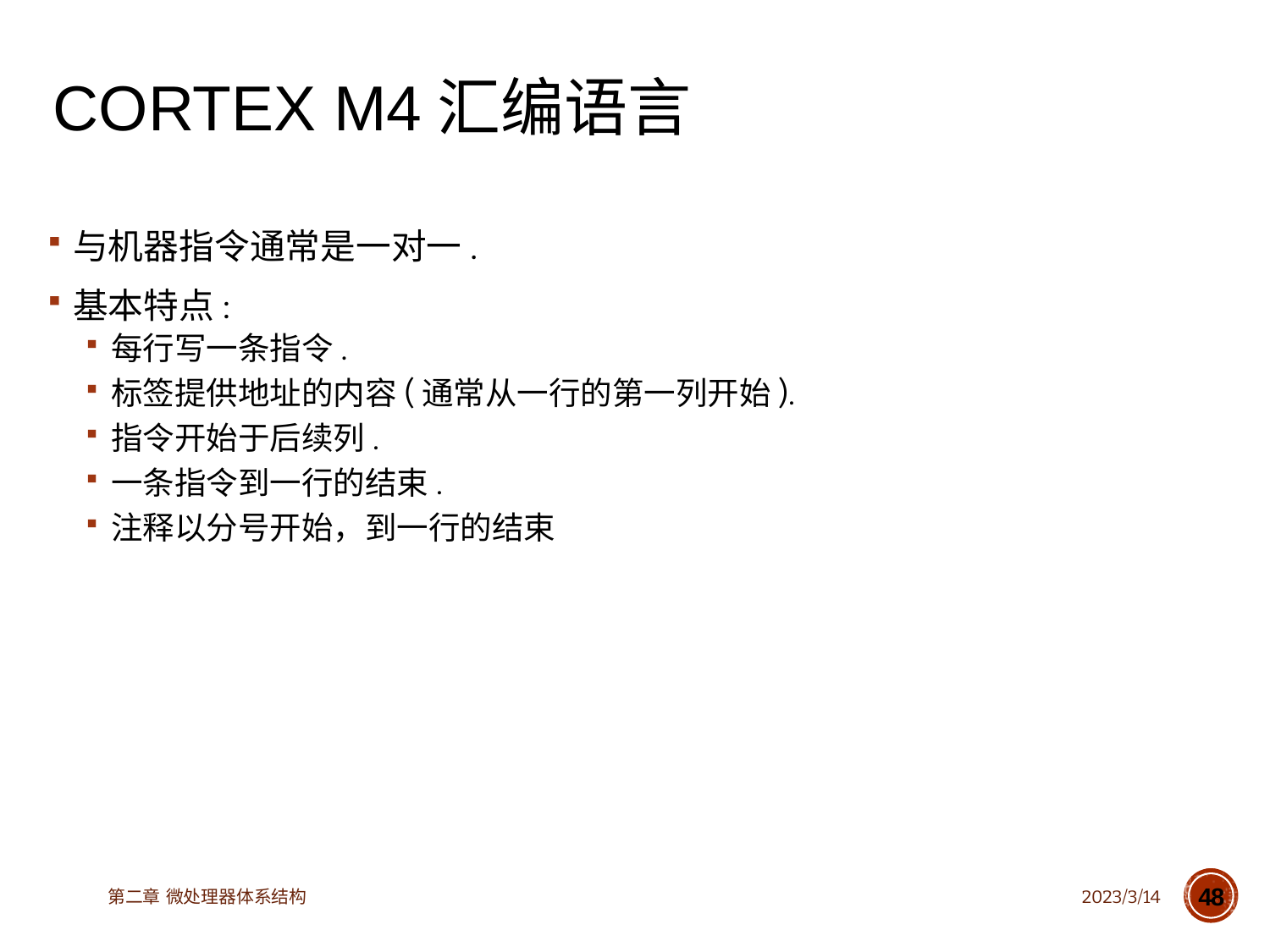

# Cortex M4汇编语言
与机器指令通常是一对一.
基本特点:
每行写一条指令.
标签提供地址的内容(通常从一行的第一列开始).
指令开始于后续列.
一条指令到一行的结束.
注释以分号开始，到一行的结束
第二章 微处理器体系结构
2023/3/14
48